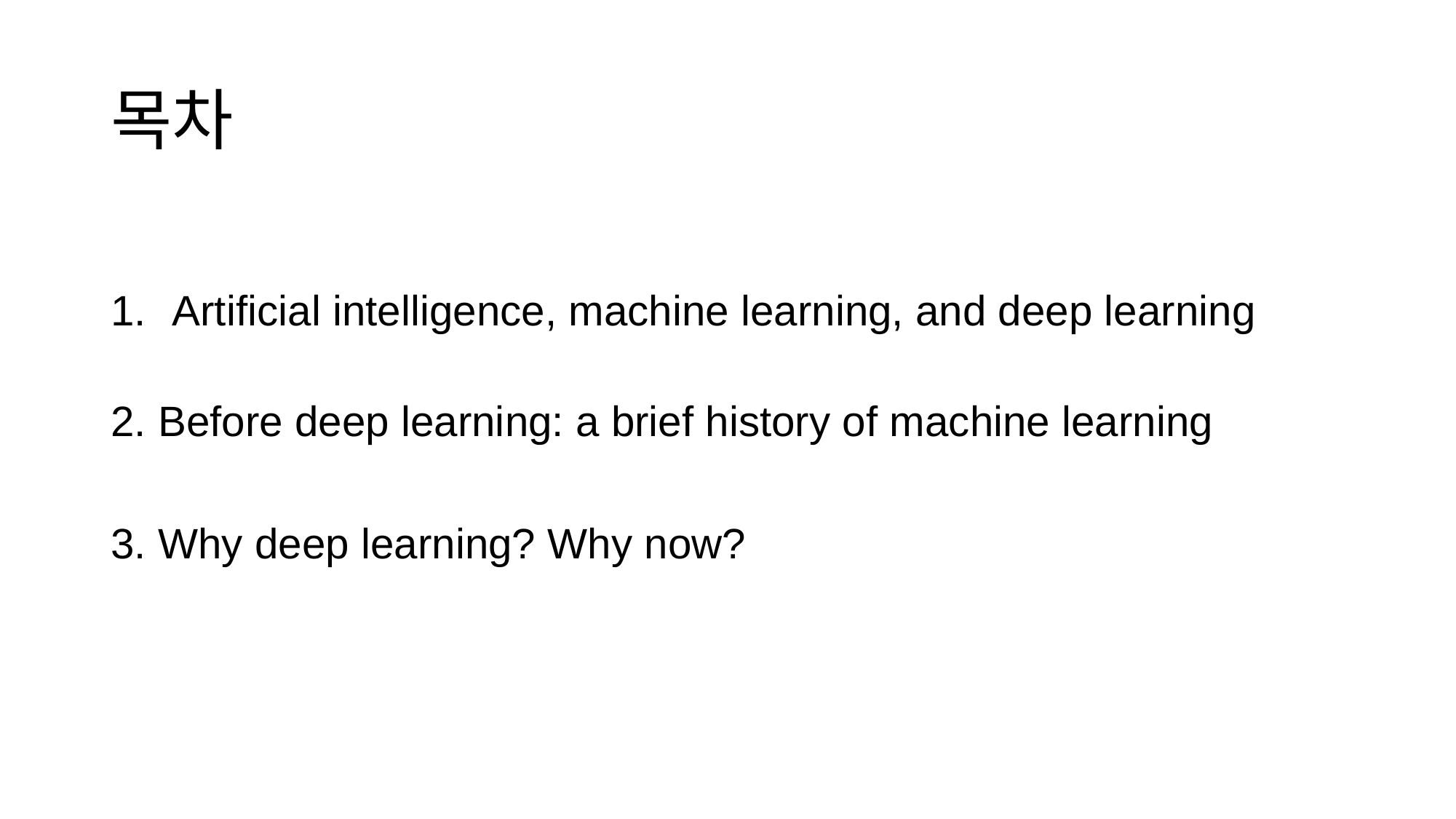

# 목차
Artificial intelligence, machine learning, and deep learning

2. Before deep learning: a brief history of machine learning

3. Why deep learning? Why now?